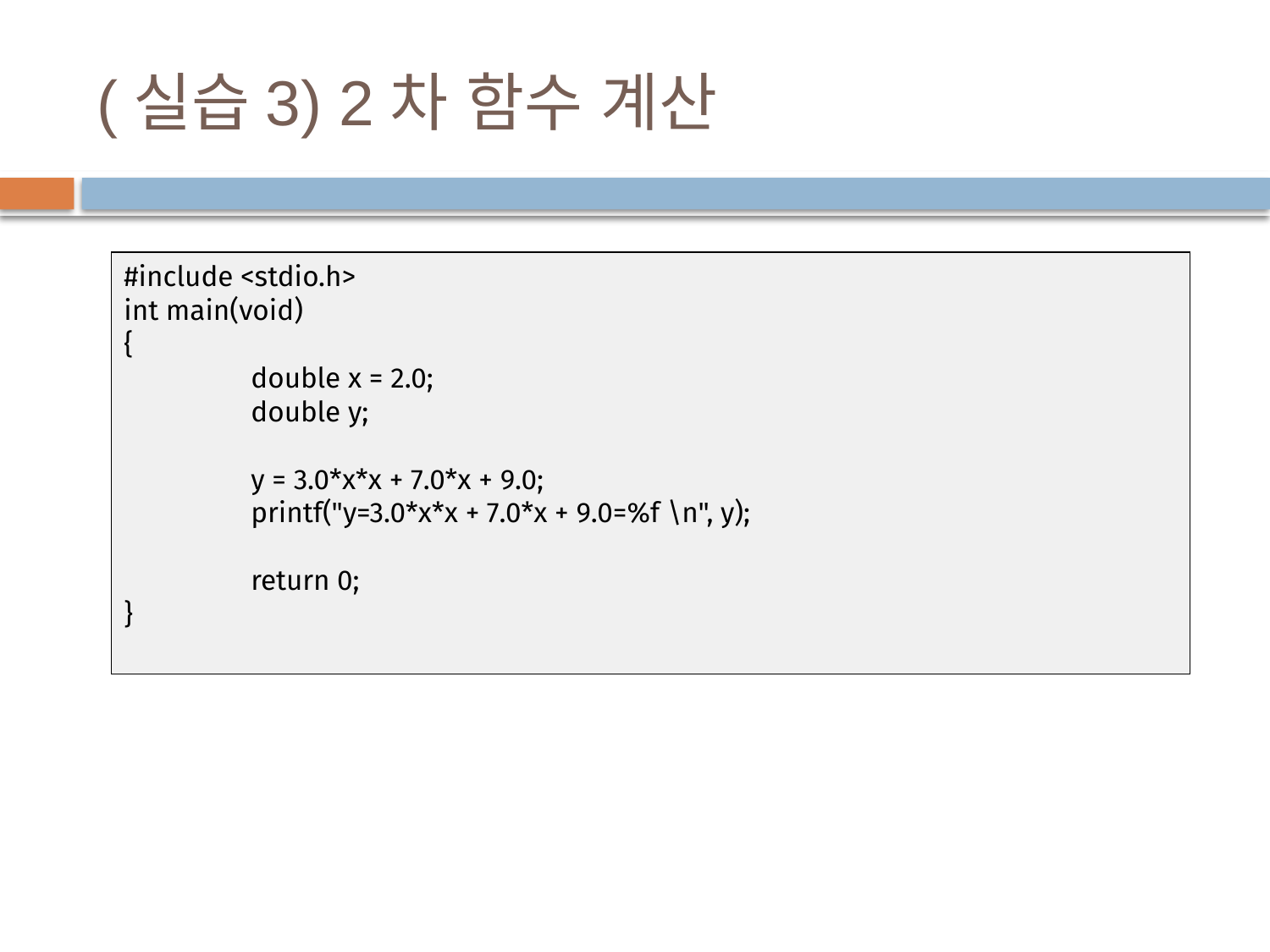

# (실습3) 2차 함수 계산
#include <stdio.h>
int main(void)
{
	double x = 2.0;
	double y;

	y = 3.0*x*x + 7.0*x + 9.0;
	printf("y=3.0*x*x + 7.0*x + 9.0=%f \n", y);

	return 0;
}